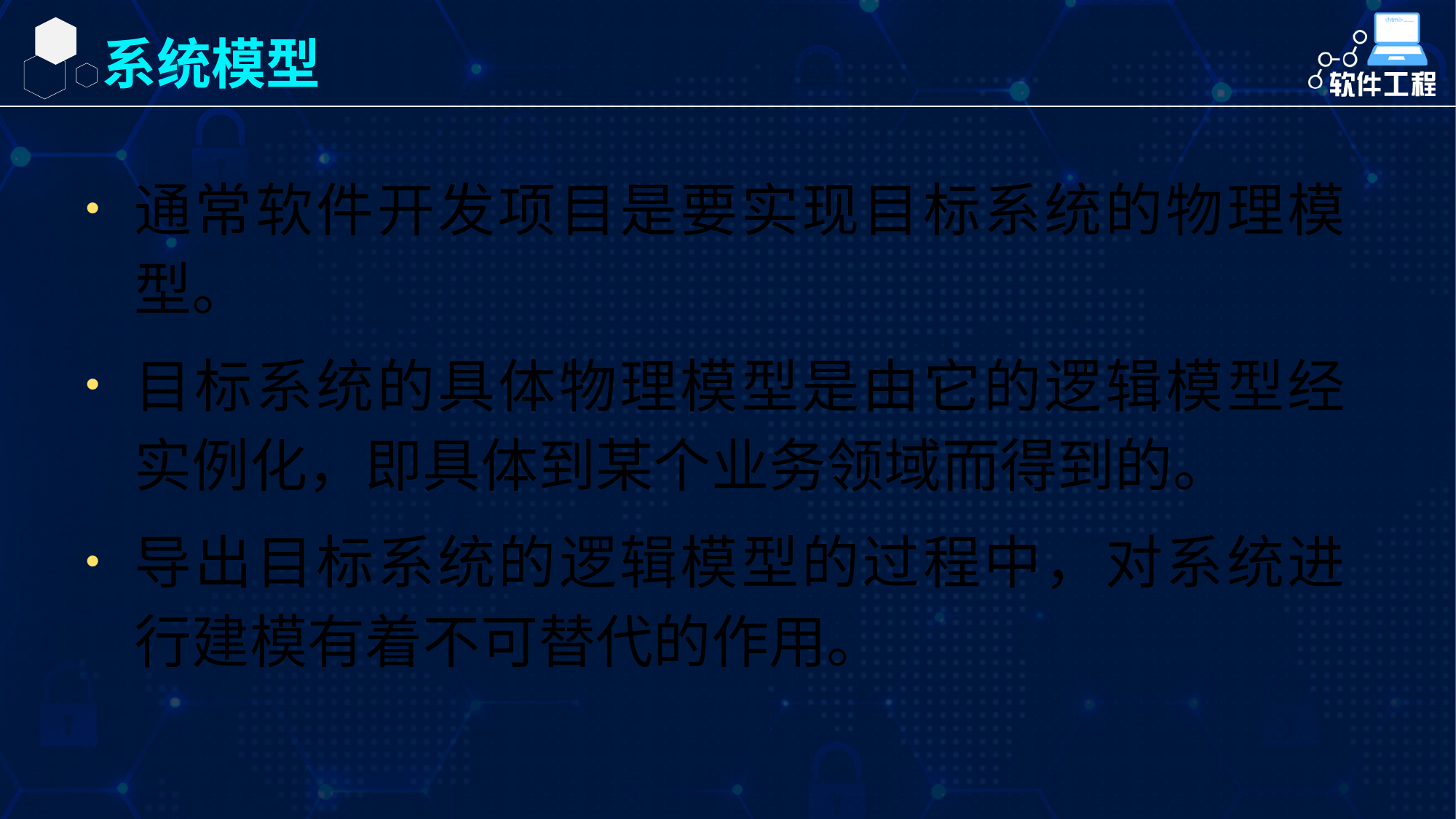

系统模型
通常软件开发项目是要实现目标系统的物理模型。
目标系统的具体物理模型是由它的逻辑模型经实例化，即具体到某个业务领域而得到的。
导出目标系统的逻辑模型的过程中，对系统进行建模有着不可替代的作用。